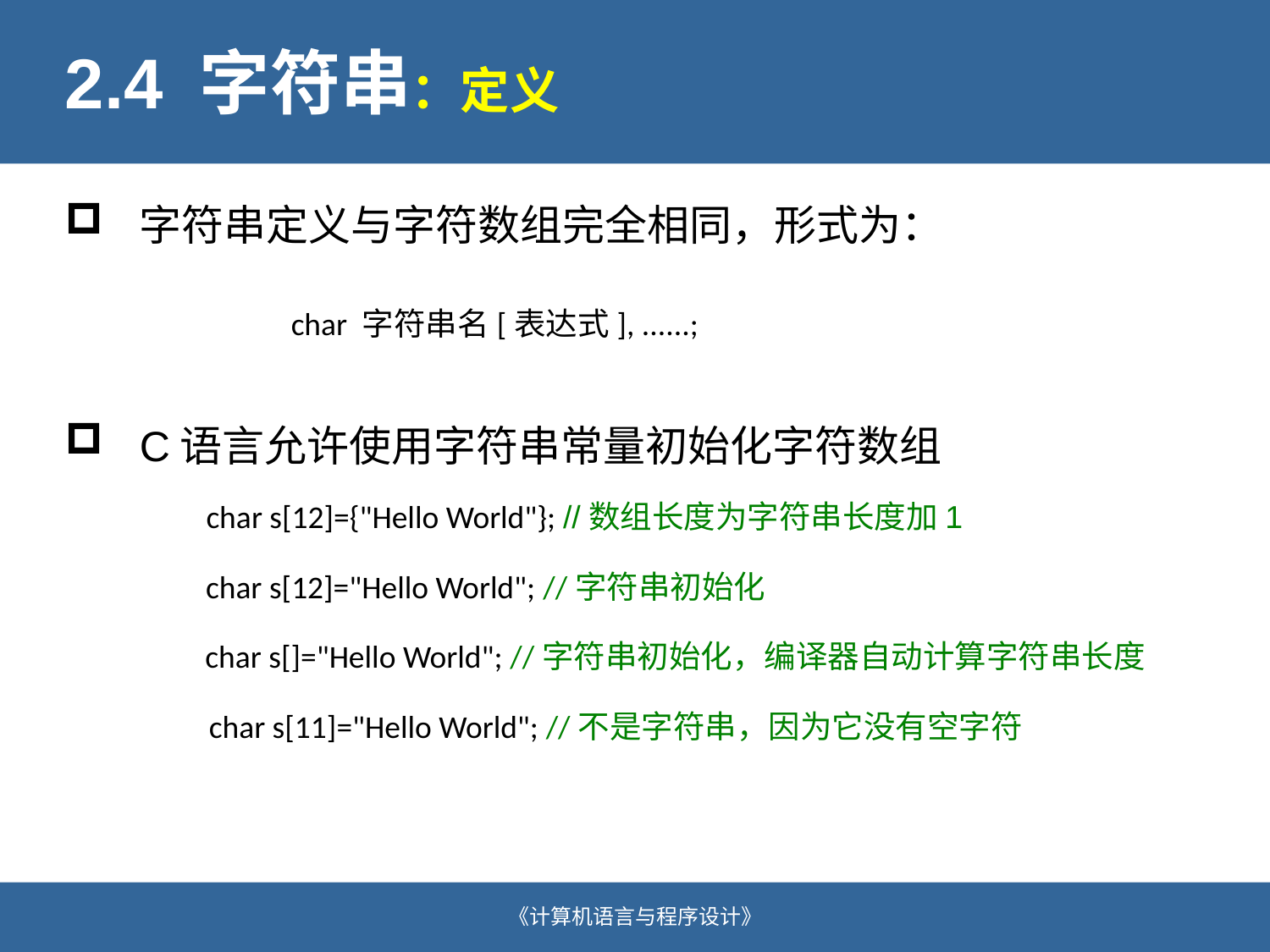

# 2.4 字符串：定义
字符串定义与字符数组完全相同，形式为：

C语言允许使用字符串常量初始化字符数组

char 字符串名[表达式], ......;

char s[12]={"Hello World"}; //数组长度为字符串长度加1
char s[12]="Hello World"; //字符串初始化
char s[]="Hello World"; //字符串初始化，编译器自动计算字符串长度
char s[11]="Hello World"; //不是字符串，因为它没有空字符

《计算机语言与程序设计》
67